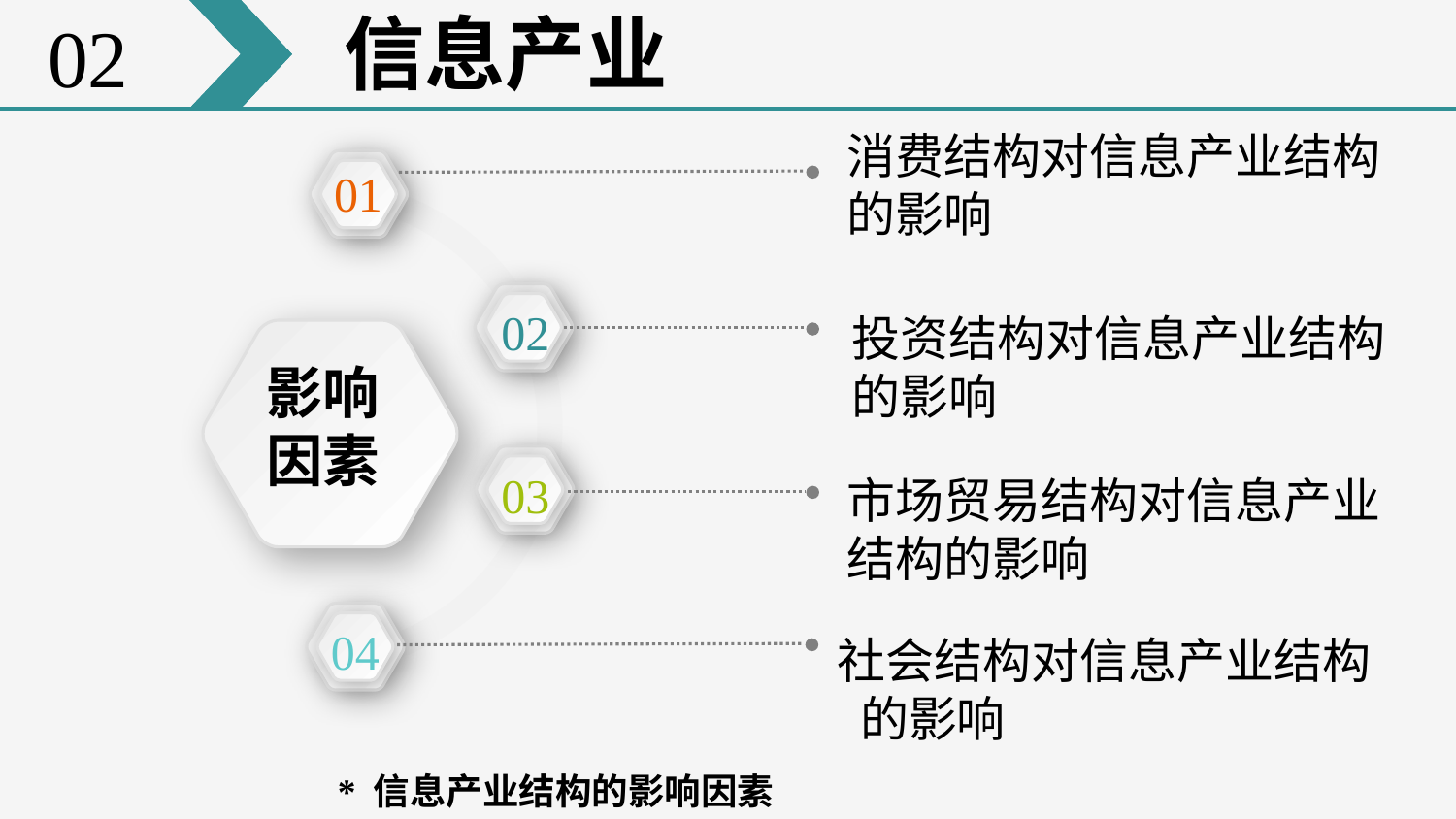

信息产业

02
消费结构对信息产业结构的影响

01

02
投资结构对信息产业结构的影响

影响
因素

03
市场贸易结构对信息产业结构的影响

04
社会结构对信息产业结构
 的影响

* 信息产业结构的影响因素